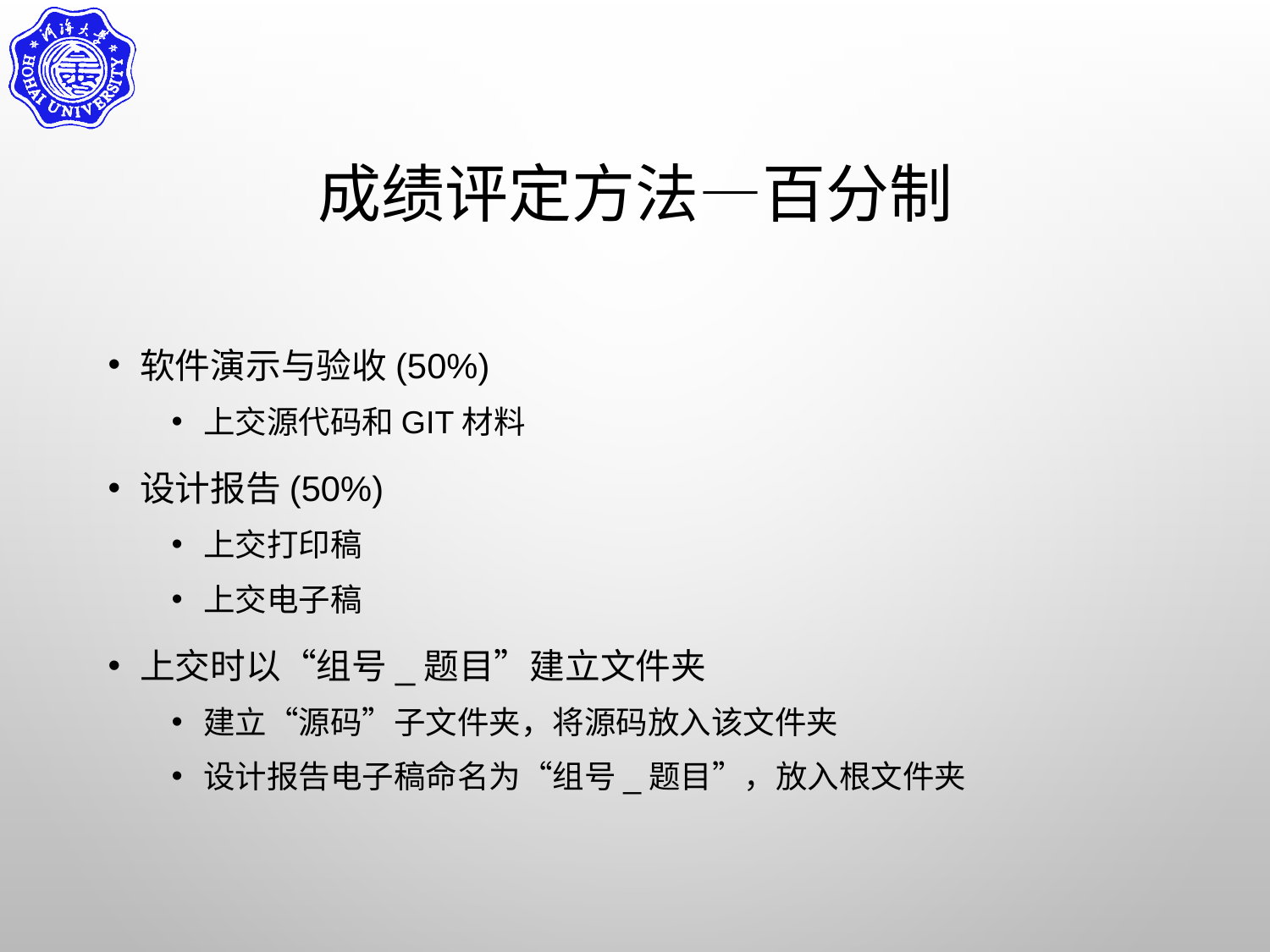

# 成绩评定方法—百分制
软件演示与验收(50%)
上交源代码和Git材料
设计报告(50%)
上交打印稿
上交电子稿
上交时以“组号_题目”建立文件夹
建立“源码”子文件夹，将源码放入该文件夹
设计报告电子稿命名为“组号_题目”，放入根文件夹